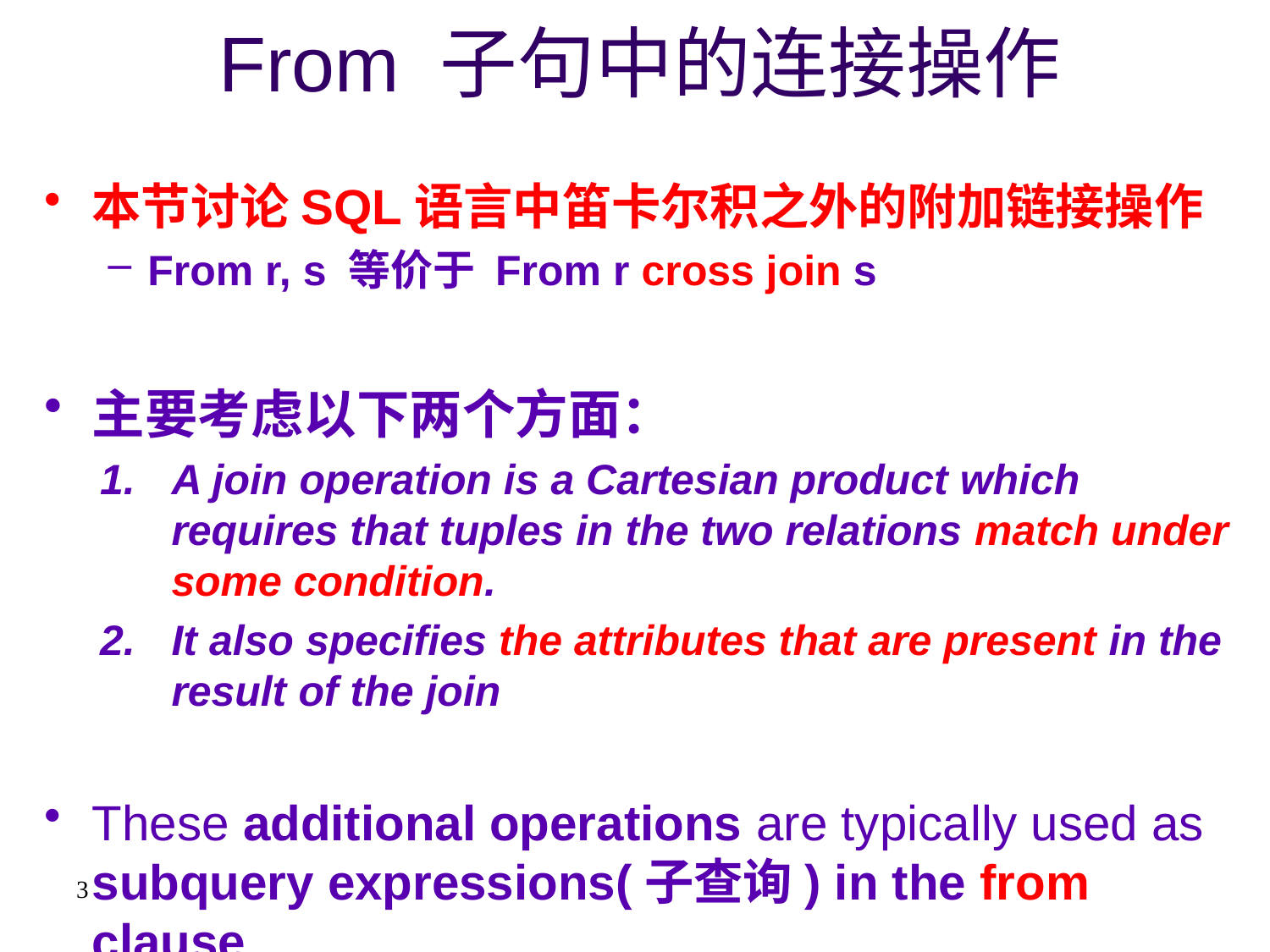

# From 子句中的连接操作
本节讨论SQL语言中笛卡尔积之外的附加链接操作
From r, s 等价于 From r cross join s

主要考虑以下两个方面：
A join operation is a Cartesian product which requires that tuples in the two relations match under some condition.
It also specifies the attributes that are present in the result of the join

These additional operations are typically used as subquery expressions(子查询) in the from clause
3